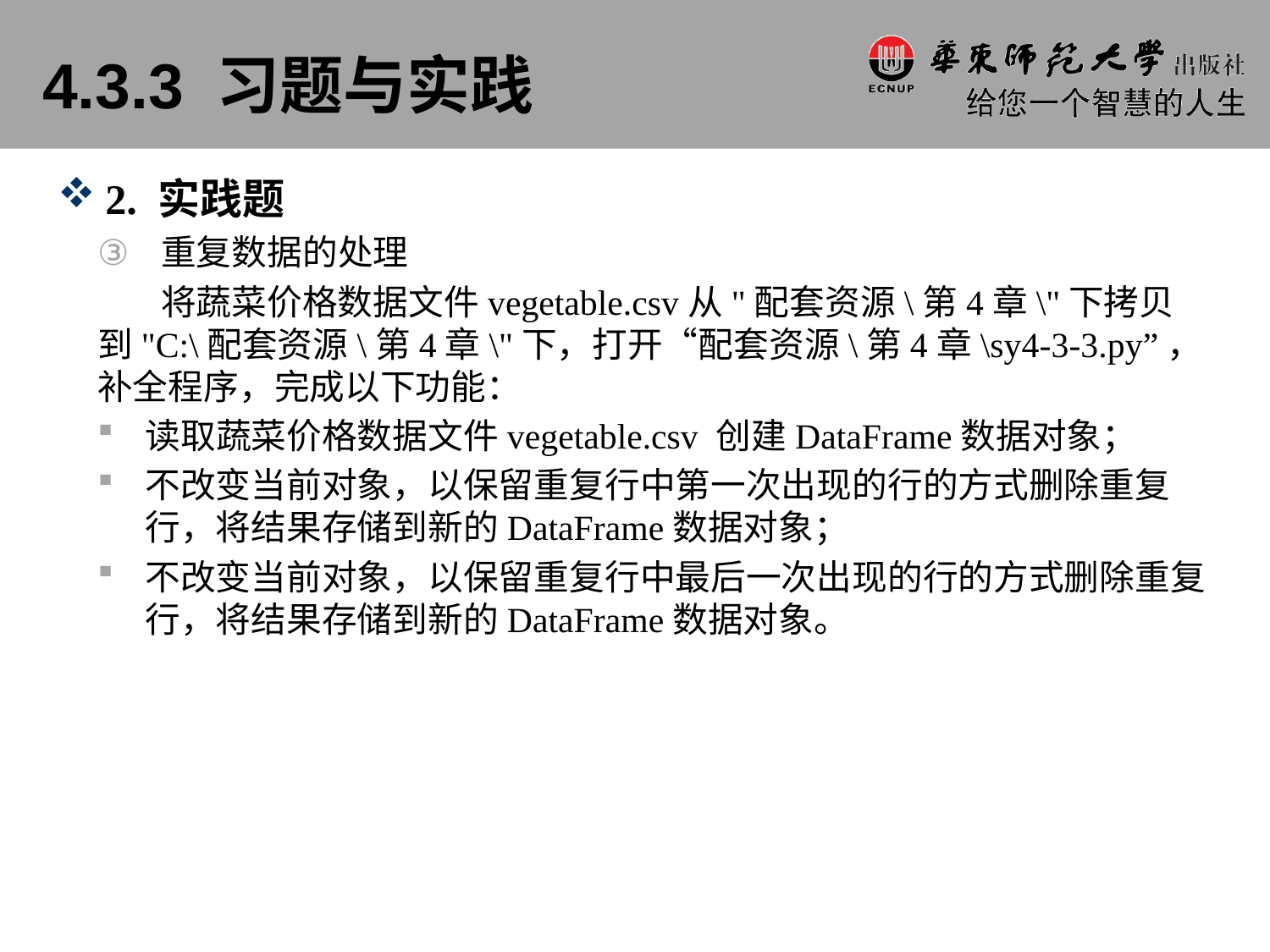

# 4.3.3 习题与实践
2. 实践题
重复数据的处理
将蔬菜价格数据文件vegetable.csv从"配套资源\第4章\"下拷贝到"C:\配套资源\第4章\"下，打开“配套资源\第4章\sy4-3-3.py”，补全程序，完成以下功能：
读取蔬菜价格数据文件vegetable.csv 创建DataFrame数据对象；
不改变当前对象，以保留重复行中第一次出现的行的方式删除重复行，将结果存储到新的DataFrame数据对象；
不改变当前对象，以保留重复行中最后一次出现的行的方式删除重复行，将结果存储到新的DataFrame数据对象。